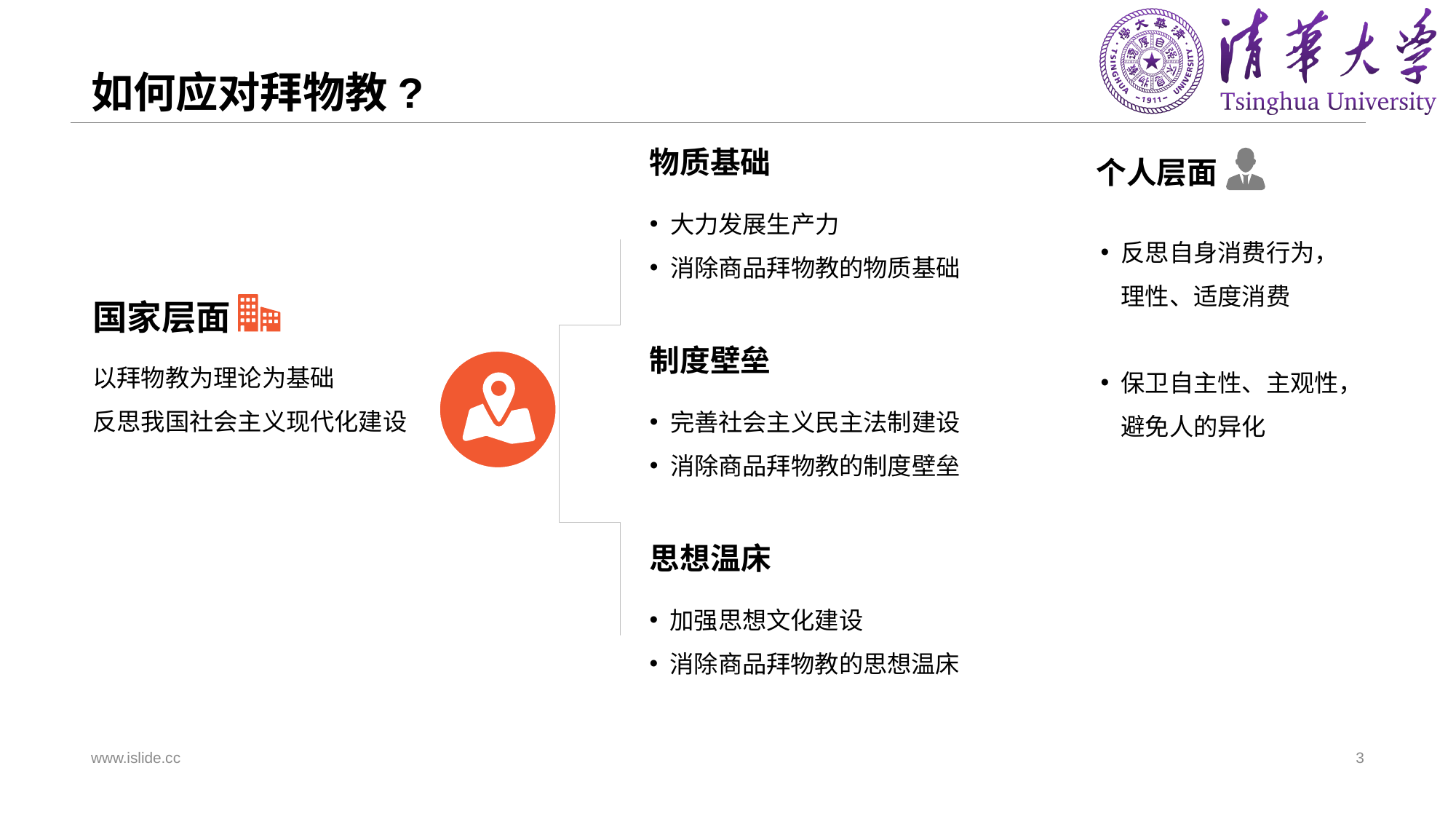

# 如何应对拜物教?
物质基础
大力发展生产力
消除商品拜物教的物质基础
国家层面
以拜物教为理论为基础
反思我国社会主义现代化建设
制度壁垒
完善社会主义民主法制建设
消除商品拜物教的制度壁垒

思想温床
加强思想文化建设
消除商品拜物教的思想温床
个人层面

反思自身消费行为，理性、适度消费

保卫自主性、主观性，避免人的异化

www.islide.cc
3